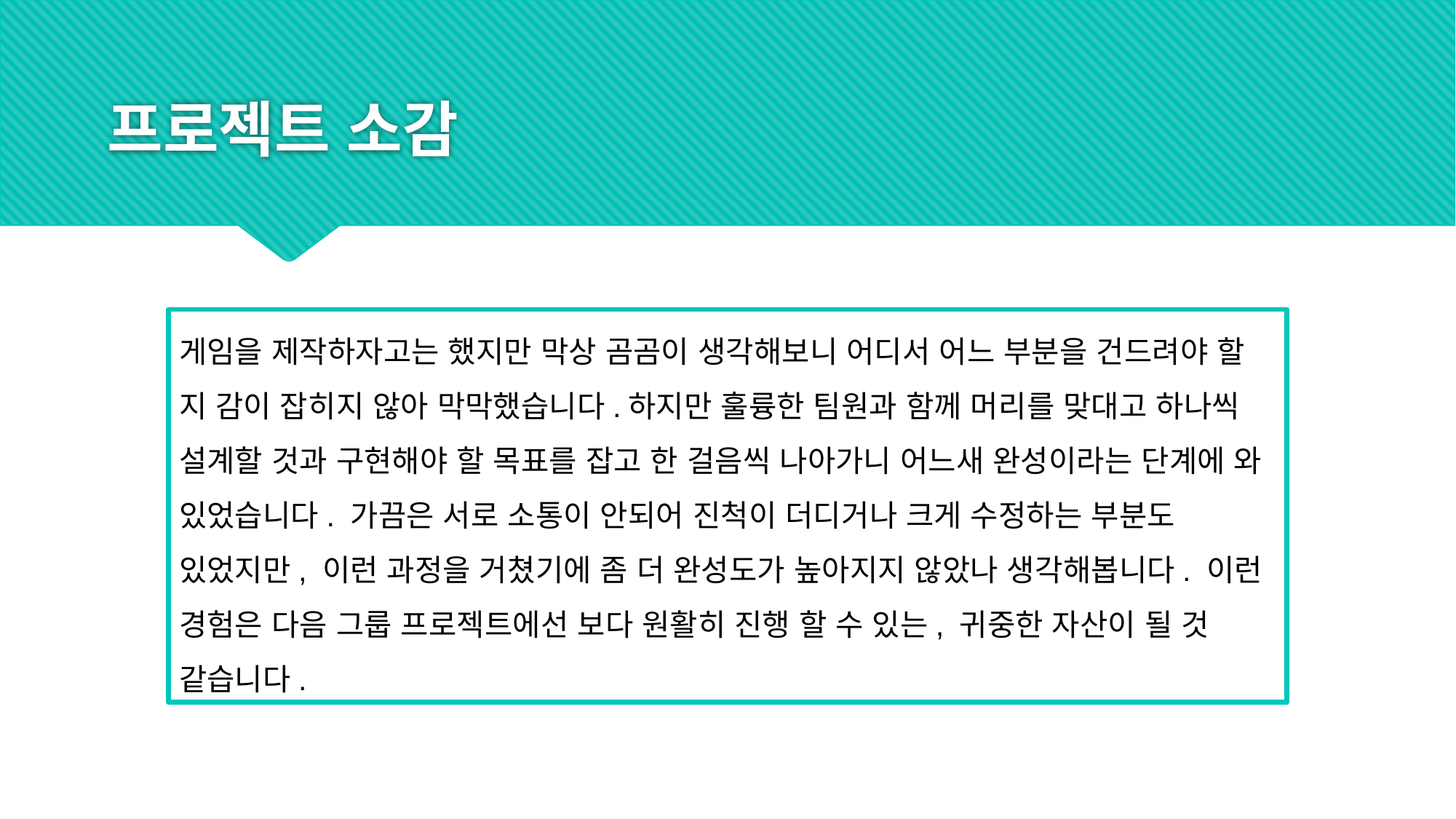

# 프로젝트 소감
게임을 제작하자고는 했지만 막상 곰곰이 생각해보니 어디서 어느 부분을 건드려야 할 지 감이 잡히지 않아 막막했습니다.하지만 훌륭한 팀원과 함께 머리를 맞대고 하나씩 설계할 것과 구현해야 할 목표를 잡고 한 걸음씩 나아가니 어느새 완성이라는 단계에 와 있었습니다. 가끔은 서로 소통이 안되어 진척이 더디거나 크게 수정하는 부분도 있었지만, 이런 과정을 거쳤기에 좀 더 완성도가 높아지지 않았나 생각해봅니다. 이런 경험은 다음 그룹 프로젝트에선 보다 원활히 진행 할 수 있는, 귀중한 자산이 될 것 같습니다.